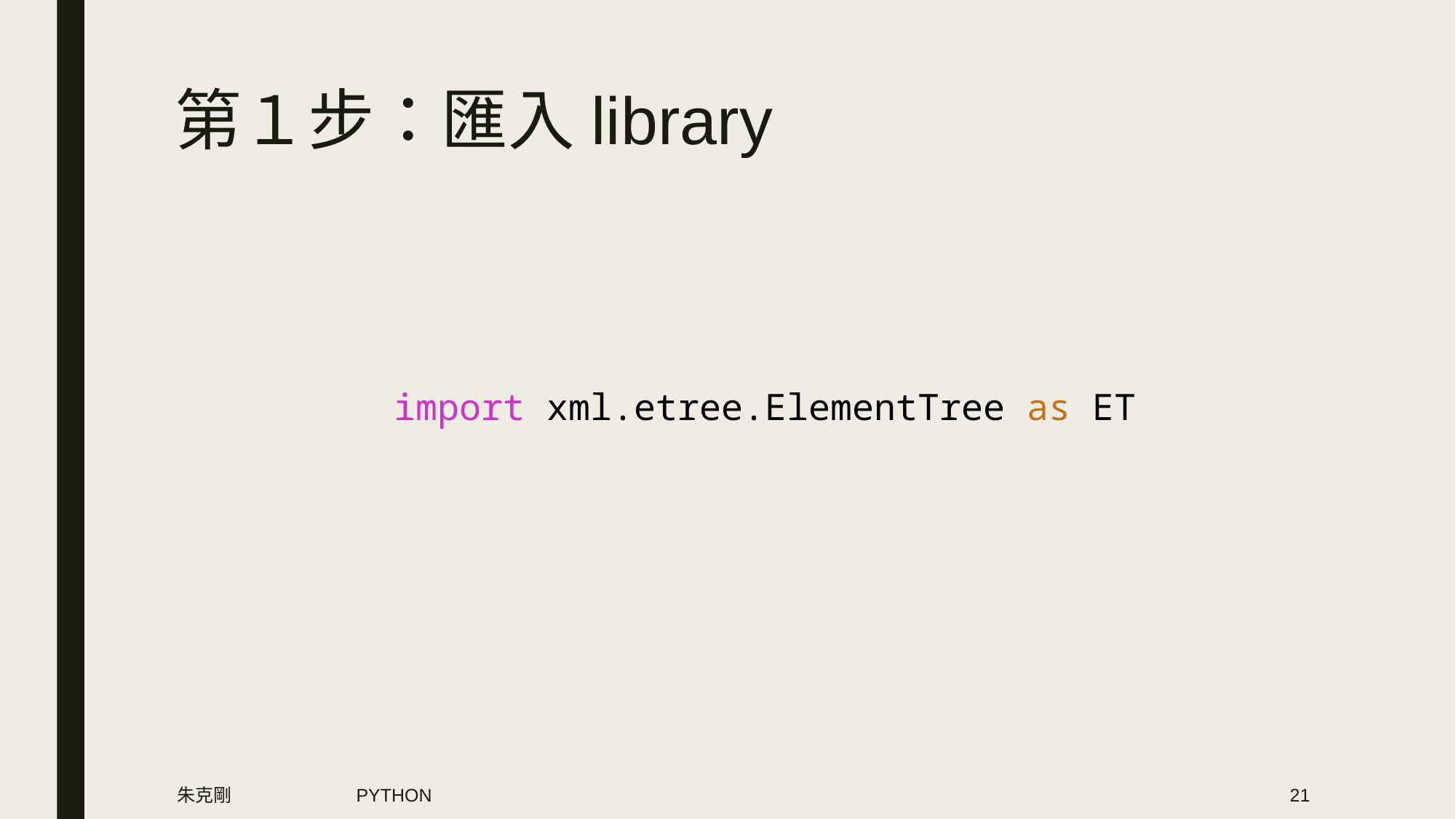

# 第１步：匯入library
import xml.etree.ElementTree as ET
朱克剛
PYTHON
21